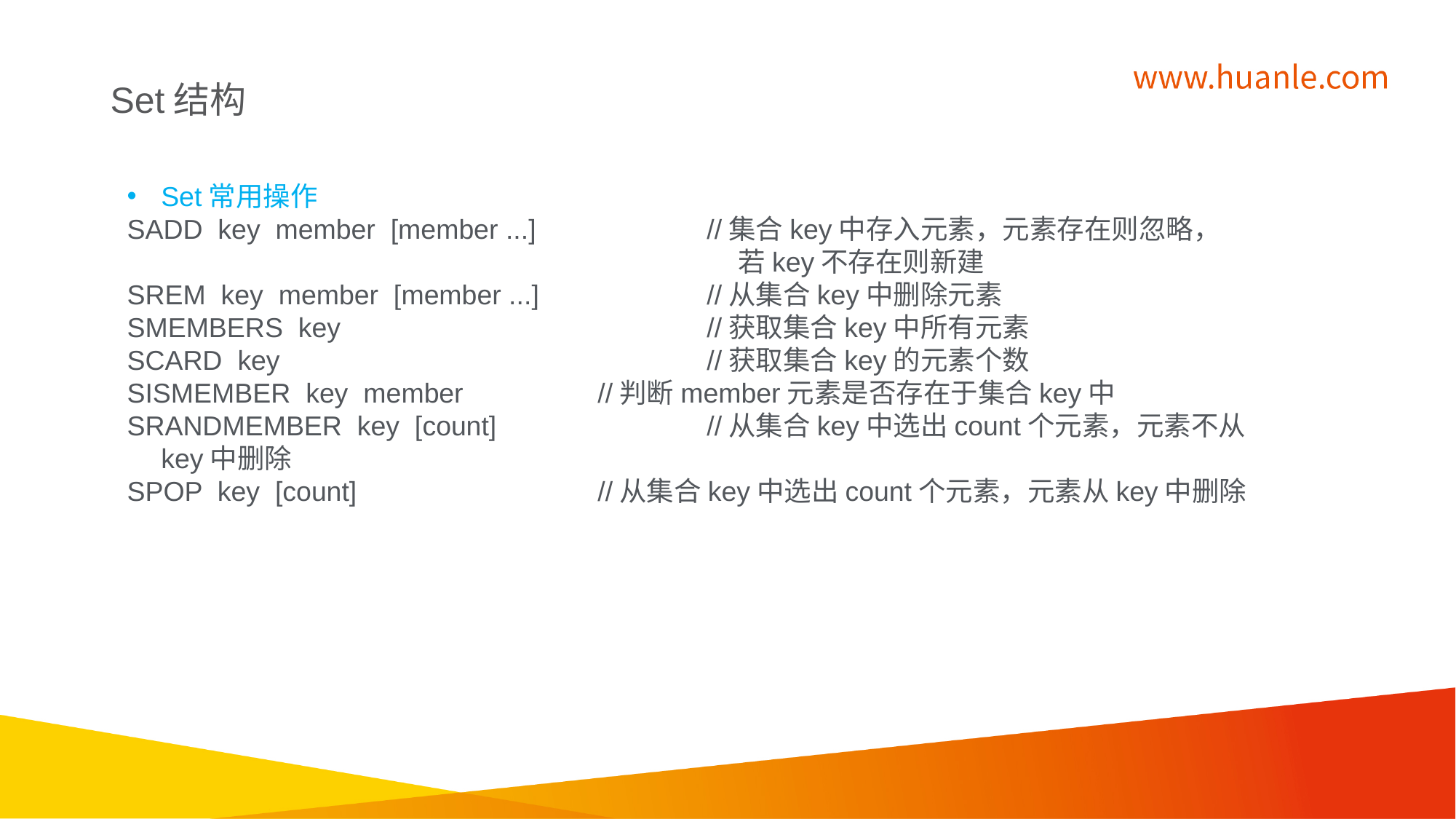

Set结构
Set常用操作
SADD  key  member  [member ...]		//集合key中存入元素，元素存在则忽略，
						    若key不存在则新建
SREM  key  member  [member ...]		//从集合key中删除元素
SMEMBERS  key				//获取集合key中所有元素
SCARD  key				//获取集合key的元素个数
SISMEMBER  key  member		//判断member元素是否存在于集合key中
SRANDMEMBER  key  [count]		//从集合key中选出count个元素，元素不从key中删除
SPOP  key  [count]			//从集合key中选出count个元素，元素从key中删除